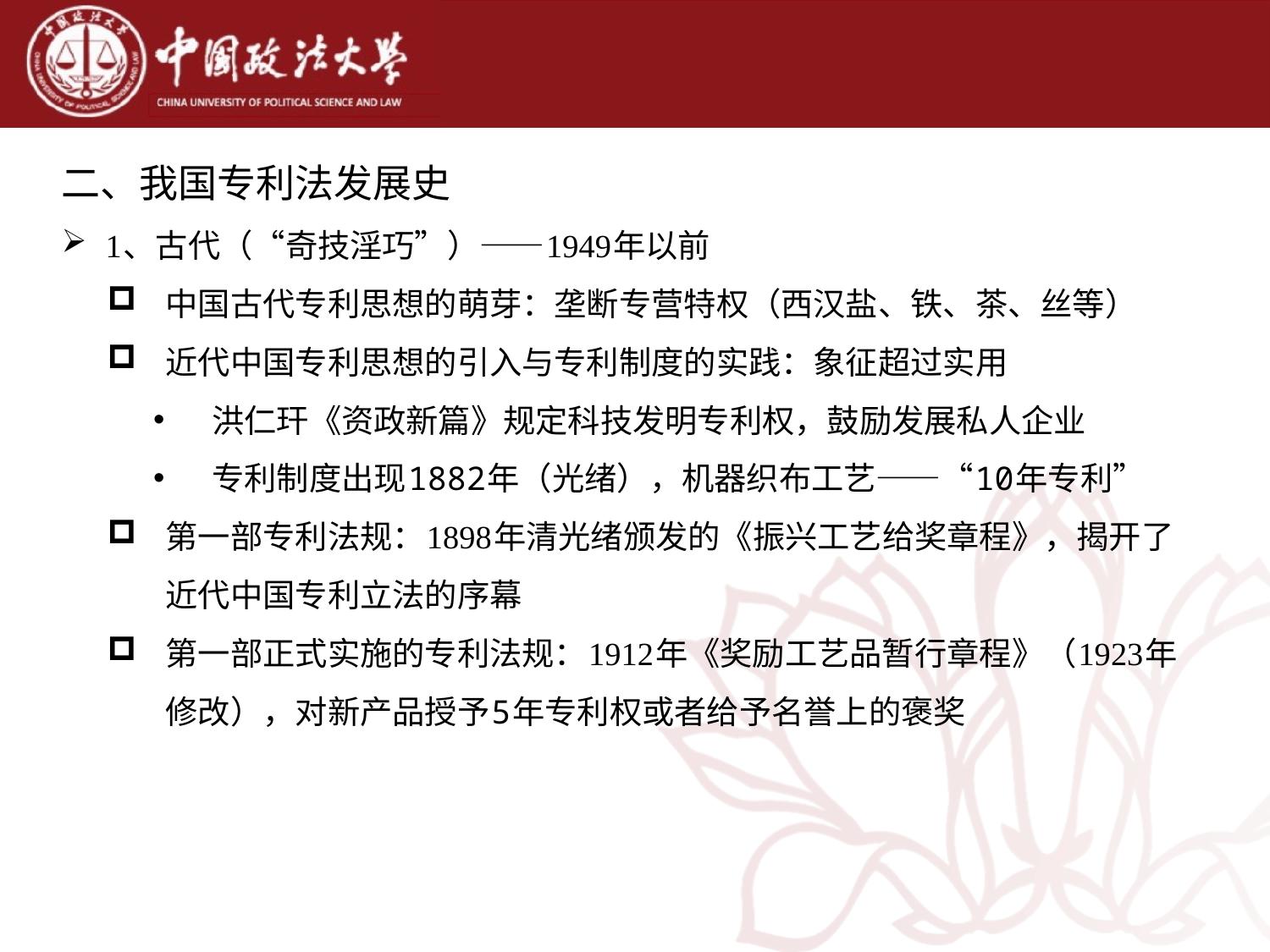

二、我国专利法发展史
1、古代（“奇技淫巧”）——1949年以前
中国古代专利思想的萌芽：垄断专营特权（西汉盐、铁、茶、丝等）
近代中国专利思想的引入与专利制度的实践：象征超过实用
洪仁玕《资政新篇》规定科技发明专利权，鼓励发展私人企业
专利制度出现1882年（光绪），机器织布工艺——“10年专利”
第一部专利法规：1898年清光绪颁发的《振兴工艺给奖章程》，揭开了近代中国专利立法的序幕
第一部正式实施的专利法规：1912年《奖励工艺品暂行章程》（1923年修改），对新产品授予5年专利权或者给予名誉上的褒奖